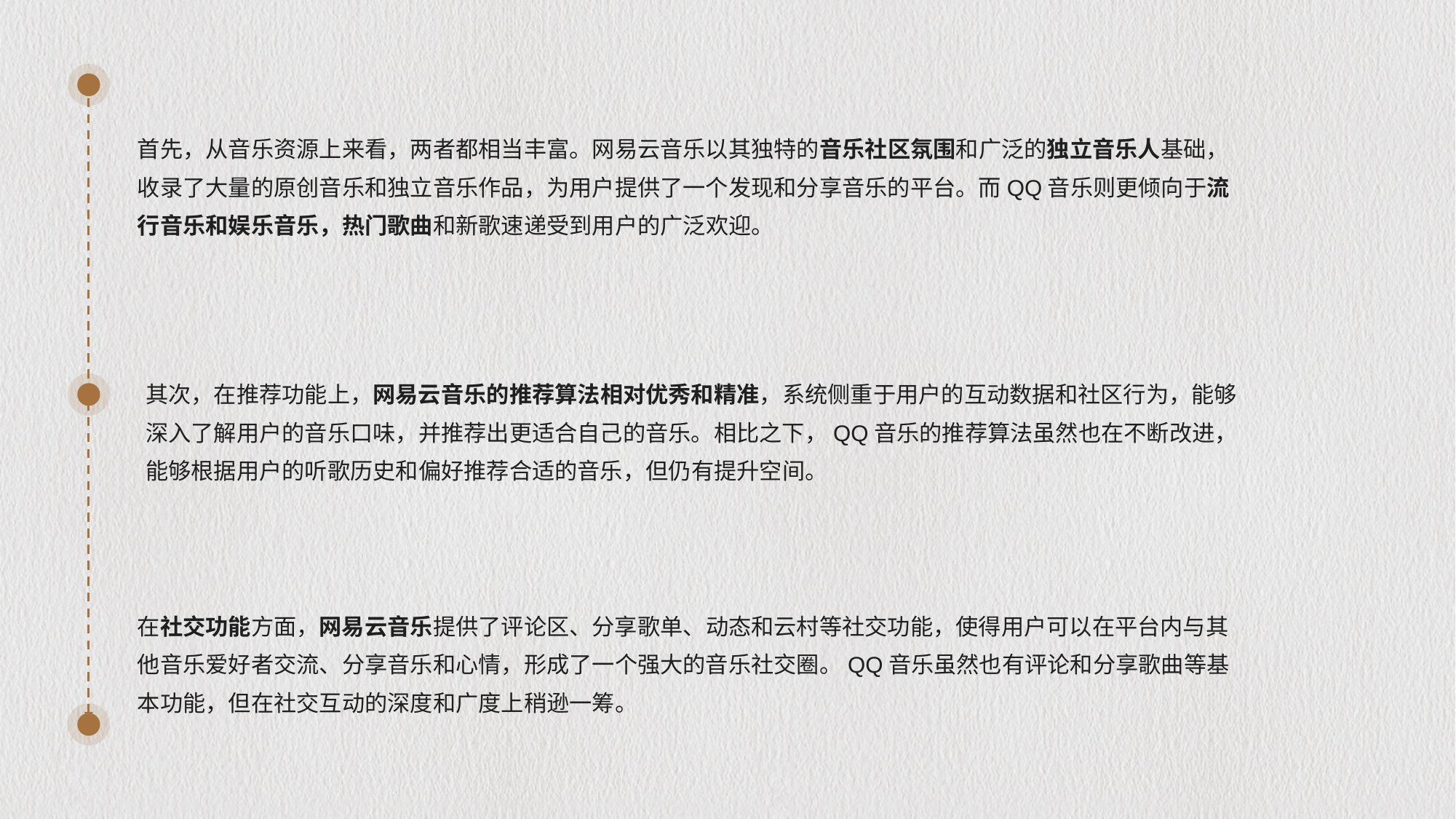

首先，从音乐资源上来看，两者都相当丰富。网易云音乐以其独特的音乐社区氛围和广泛的独立音乐人基础，收录了大量的原创音乐和独立音乐作品，为用户提供了一个发现和分享音乐的平台。而QQ音乐则更倾向于流行音乐和娱乐音乐，热门歌曲和新歌速递受到用户的广泛欢迎。
其次，在推荐功能上，网易云音乐的推荐算法相对优秀和精准，系统侧重于用户的互动数据和社区行为，能够深入了解用户的音乐口味，并推荐出更适合自己的音乐。相比之下，QQ音乐的推荐算法虽然也在不断改进， 能够根据用户的听歌历史和偏好推荐合适的音乐，但仍有提升空间。

在社交功能方面，网易云音乐提供了评论区、分享歌单、动态和云村等社交功能，使得用户可以在平台内与其他音乐爱好者交流、分享音乐和心情，形成了一个强大的音乐社交圈。QQ音乐虽然也有评论和分享歌曲等基本功能，但在社交互动的深度和广度上稍逊一筹。